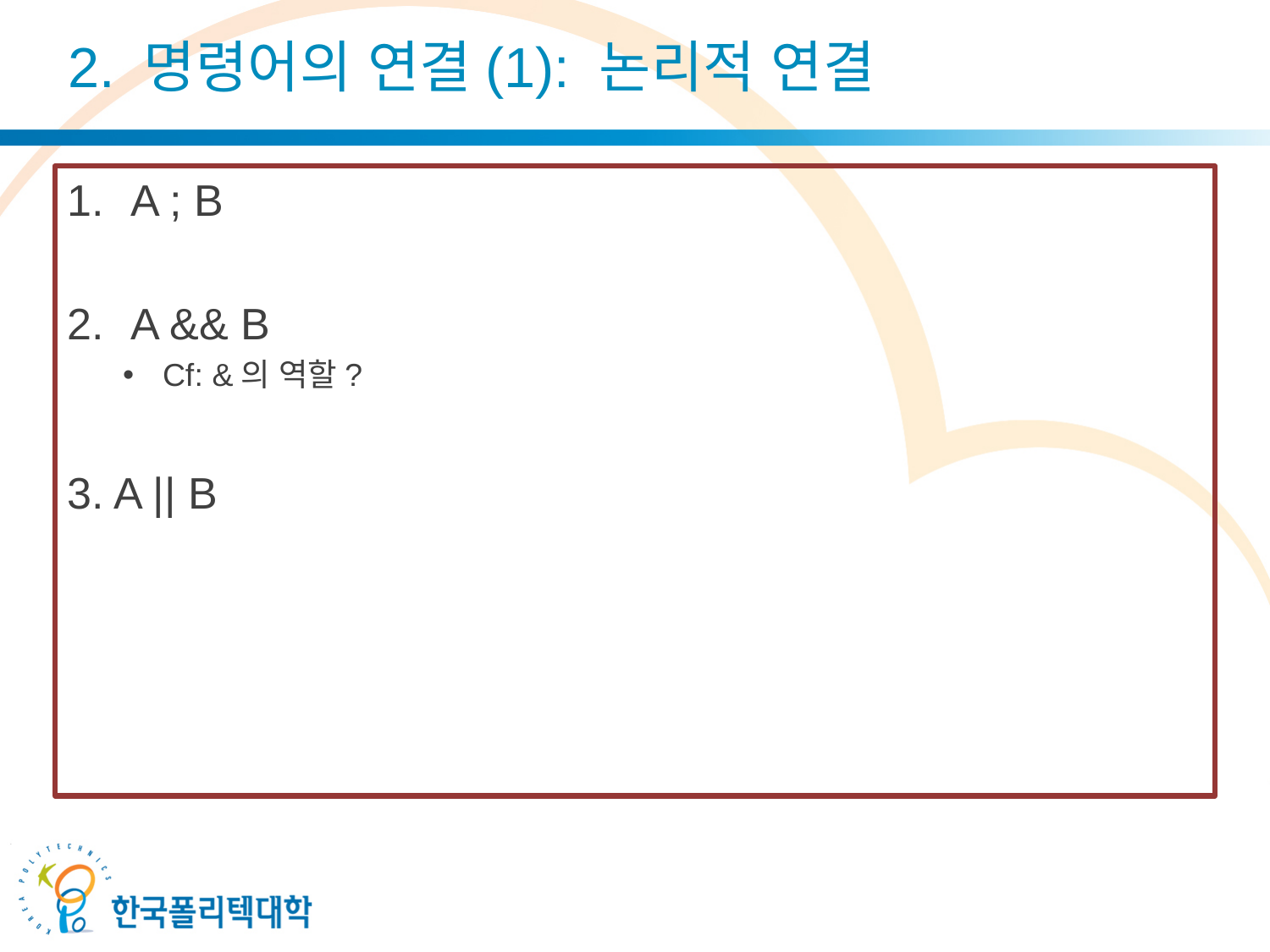

# 2. 명령어의 연결(1): 논리적 연결
A ; B

A && B
Cf: &의 역할?

3. A || B